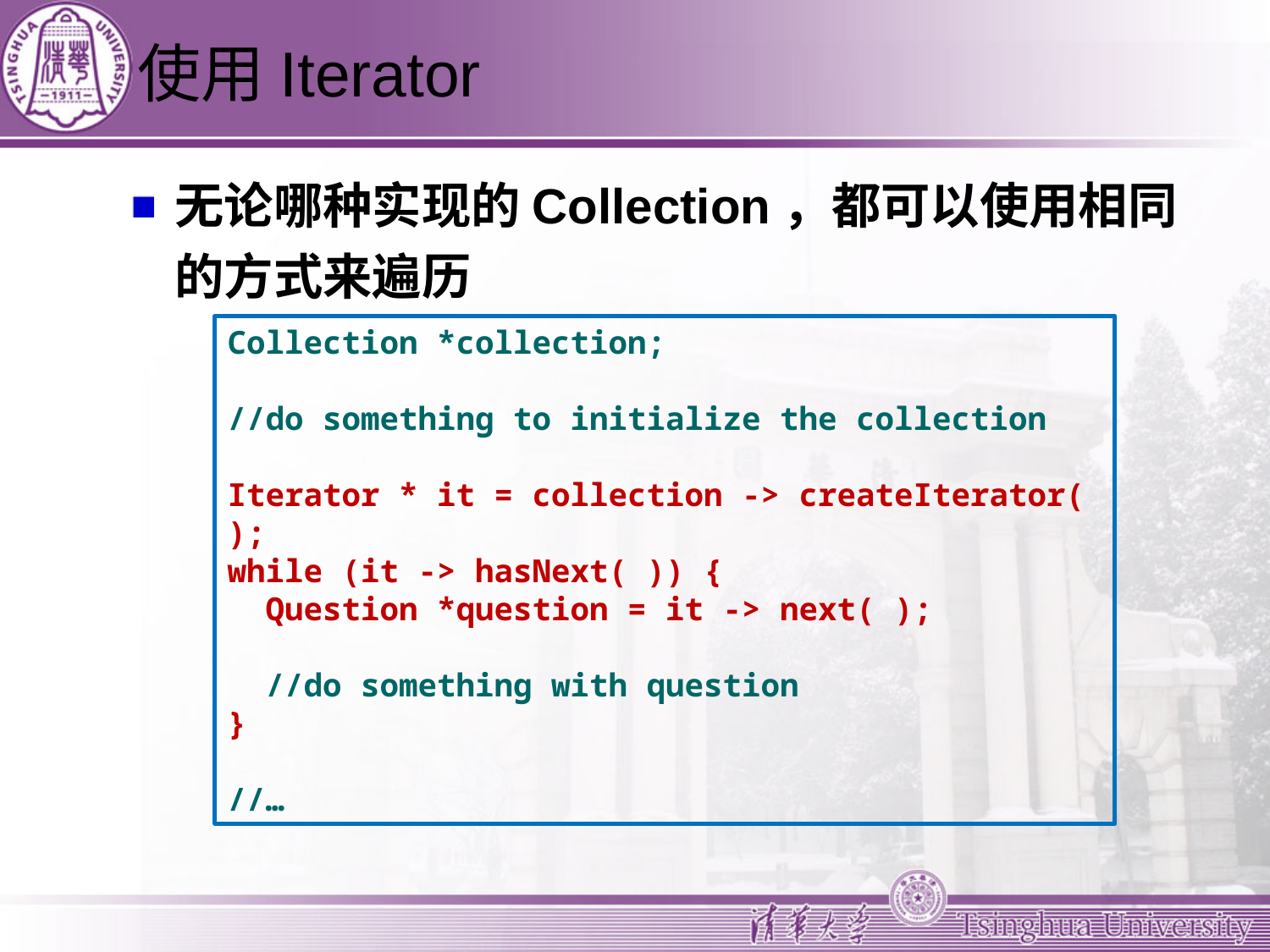

# 使用Iterator
无论哪种实现的Collection，都可以使用相同的方式来遍历
Collection *collection;

//do something to initialize the collection

Iterator * it = collection -> createIterator( );
while (it -> hasNext( )) {
  Question *question = it -> next( );

  //do something with question
}

//…